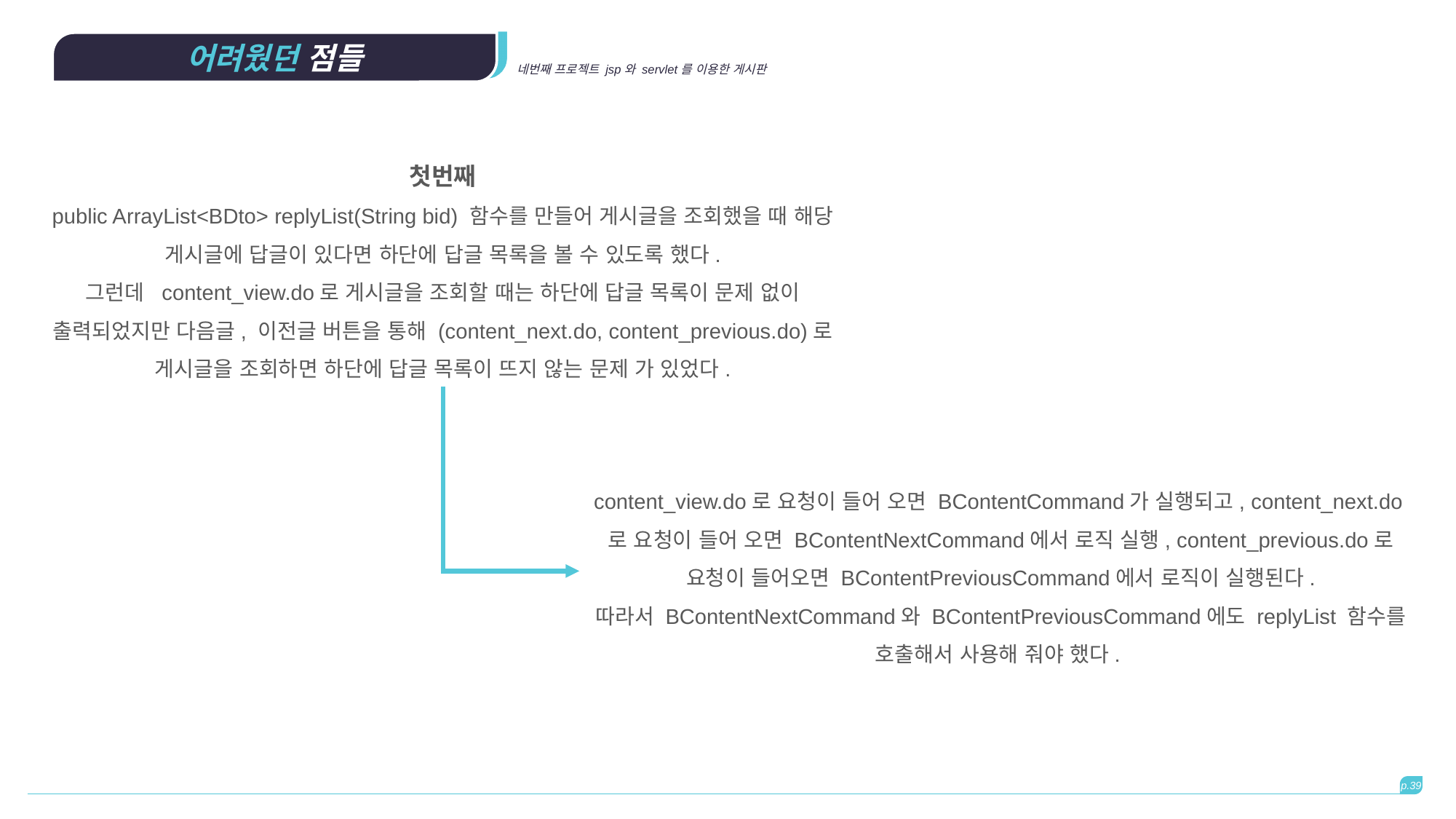

어려웠던 점들
네번째 프로젝트 jsp와 servlet를 이용한 게시판
첫번째
public ArrayList<BDto> replyList(String bid) 함수를 만들어 게시글을 조회했을 때 해당 게시글에 답글이 있다면 하단에 답글 목록을 볼 수 있도록 했다.
그런데  content_view.do로 게시글을 조회할 때는 하단에 답글 목록이 문제 없이 출력되었지만 다음글, 이전글 버튼을 통해 (content_next.do, content_previous.do)로 게시글을 조회하면 하단에 답글 목록이 뜨지 않는 문제 가 있었다.
content_view.do로 요청이 들어 오면 BContentCommand가 실행되고, content_next.do로 요청이 들어 오면 BContentNextCommand에서 로직 실행, content_previous.do로 요청이 들어오면 BContentPreviousCommand에서 로직이 실행된다.
따라서 BContentNextCommand와 BContentPreviousCommand에도 replyList 함수를 호출해서 사용해 줘야 했다.
p.39